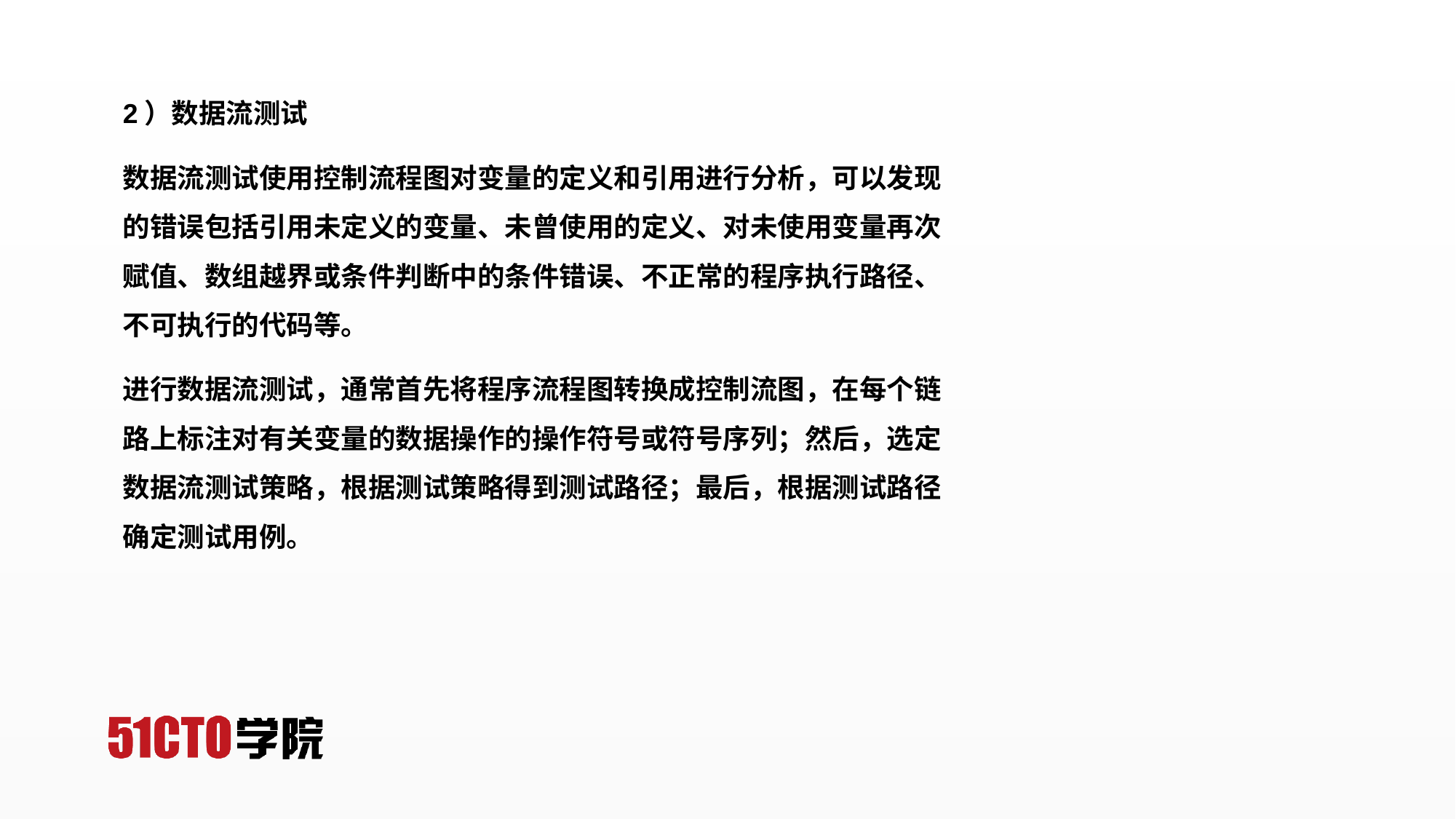

2）数据流测试
数据流测试使用控制流程图对变量的定义和引用进行分析，可以发现的错误包括引用未定义的变量、未曾使用的定义、对未使用变量再次赋值、数组越界或条件判断中的条件错误、不正常的程序执行路径、不可执行的代码等。
进行数据流测试，通常首先将程序流程图转换成控制流图，在每个链路上标注对有关变量的数据操作的操作符号或符号序列；然后，选定数据流测试策略，根据测试策略得到测试路径；最后，根据测试路径确定测试用例。